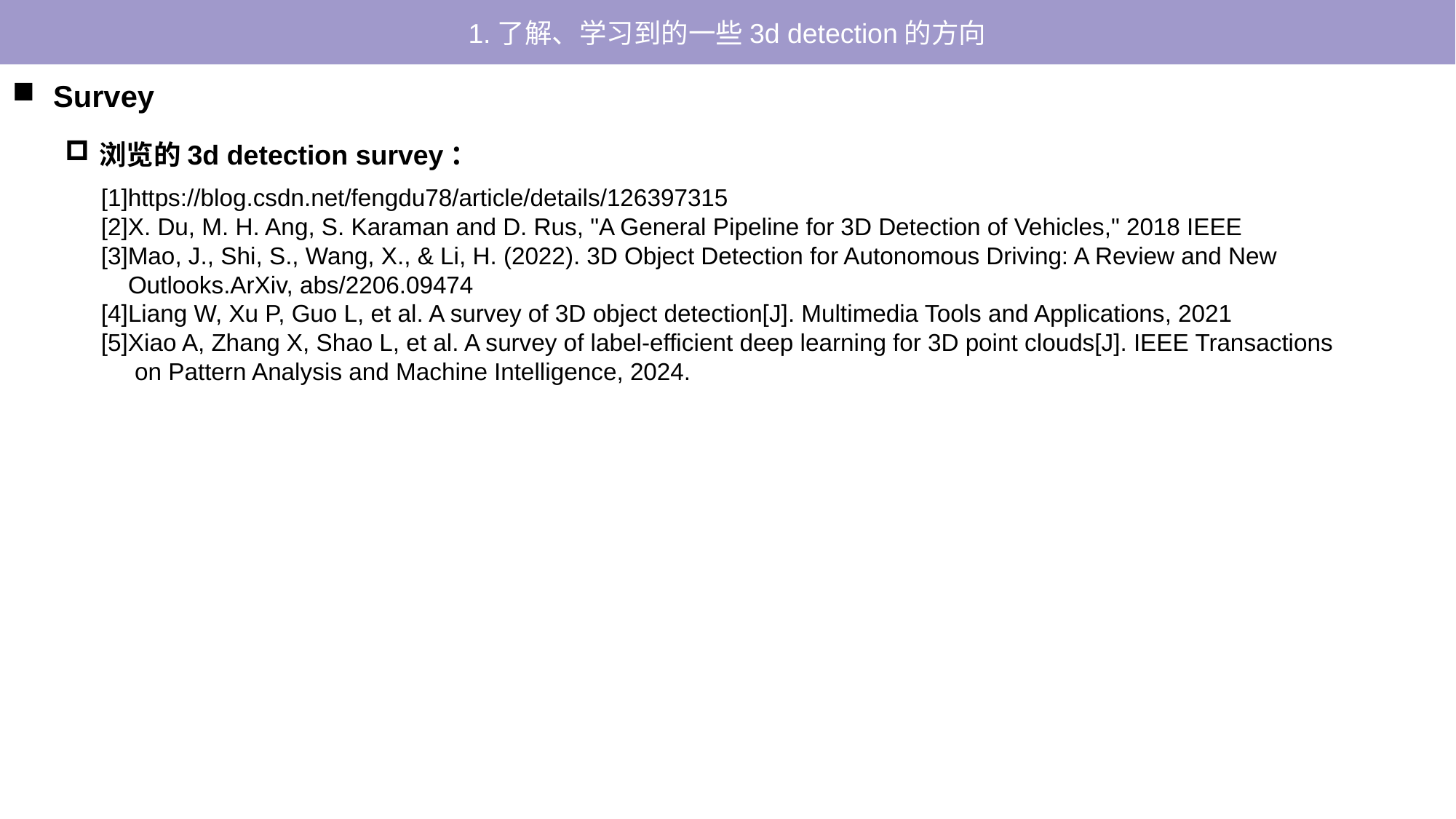

1.了解、学习到的一些3d detection的方向
Survey
浏览的3d detection survey：

[1]https://blog.csdn.net/fengdu78/article/details/126397315
[2]X. Du, M. H. Ang, S. Karaman and D. Rus, "A General Pipeline for 3D Detection of Vehicles," 2018 IEEE
[3]Mao, J., Shi, S., Wang, X., & Li, H. (2022). 3D Object Detection for Autonomous Driving: A Review and New
    Outlooks.ArXiv, abs/2206.09474
[4]Liang W, Xu P, Guo L, et al. A survey of 3D object detection[J]. Multimedia Tools and Applications, 2021
[5]Xiao A, Zhang X, Shao L, et al. A survey of label-efficient deep learning for 3D point clouds[J]. IEEE Transactions
     on Pattern Analysis and Machine Intelligence, 2024.